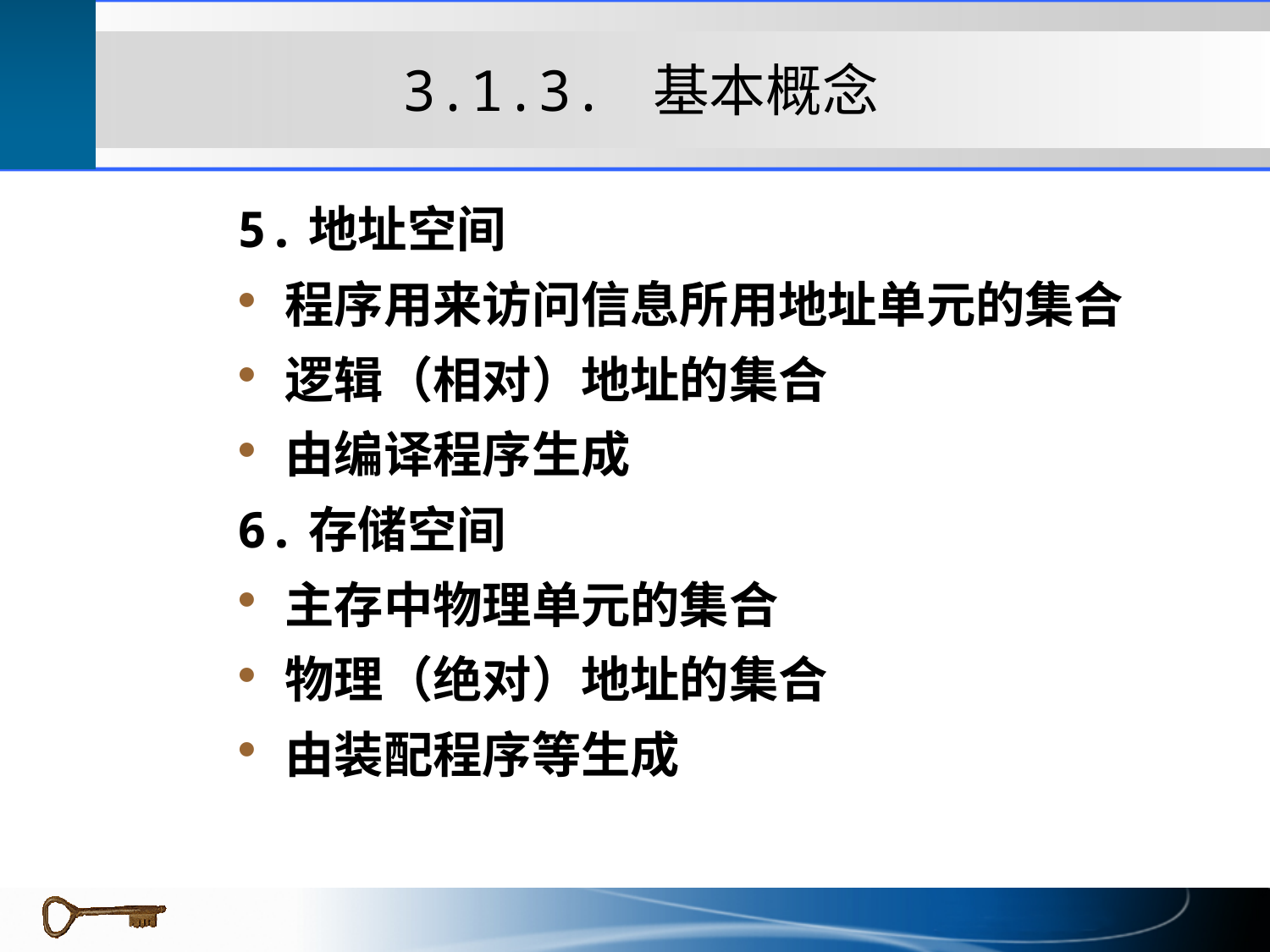

3.1.3. 基本概念
#
5.地址空间
程序用来访问信息所用地址单元的集合
逻辑（相对）地址的集合
由编译程序生成
6.存储空间
主存中物理单元的集合
物理（绝对）地址的集合
由装配程序等生成